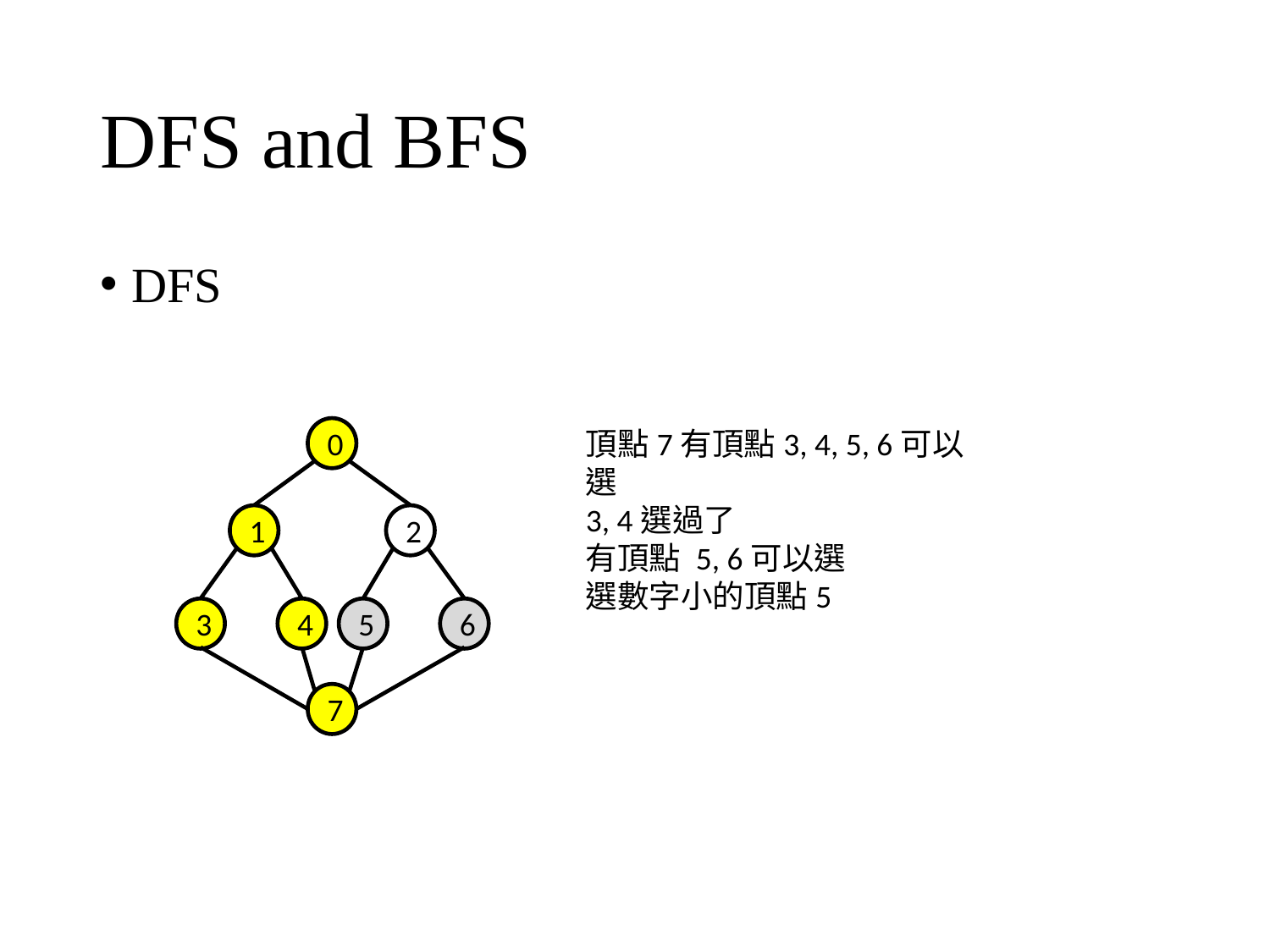

# DFS and BFS
DFS
頂點7有頂點3, 4, 5, 6可以選
3, 4選過了
有頂點 5, 6可以選
選數字小的頂點5
0
1
2
3
4
5
6
7